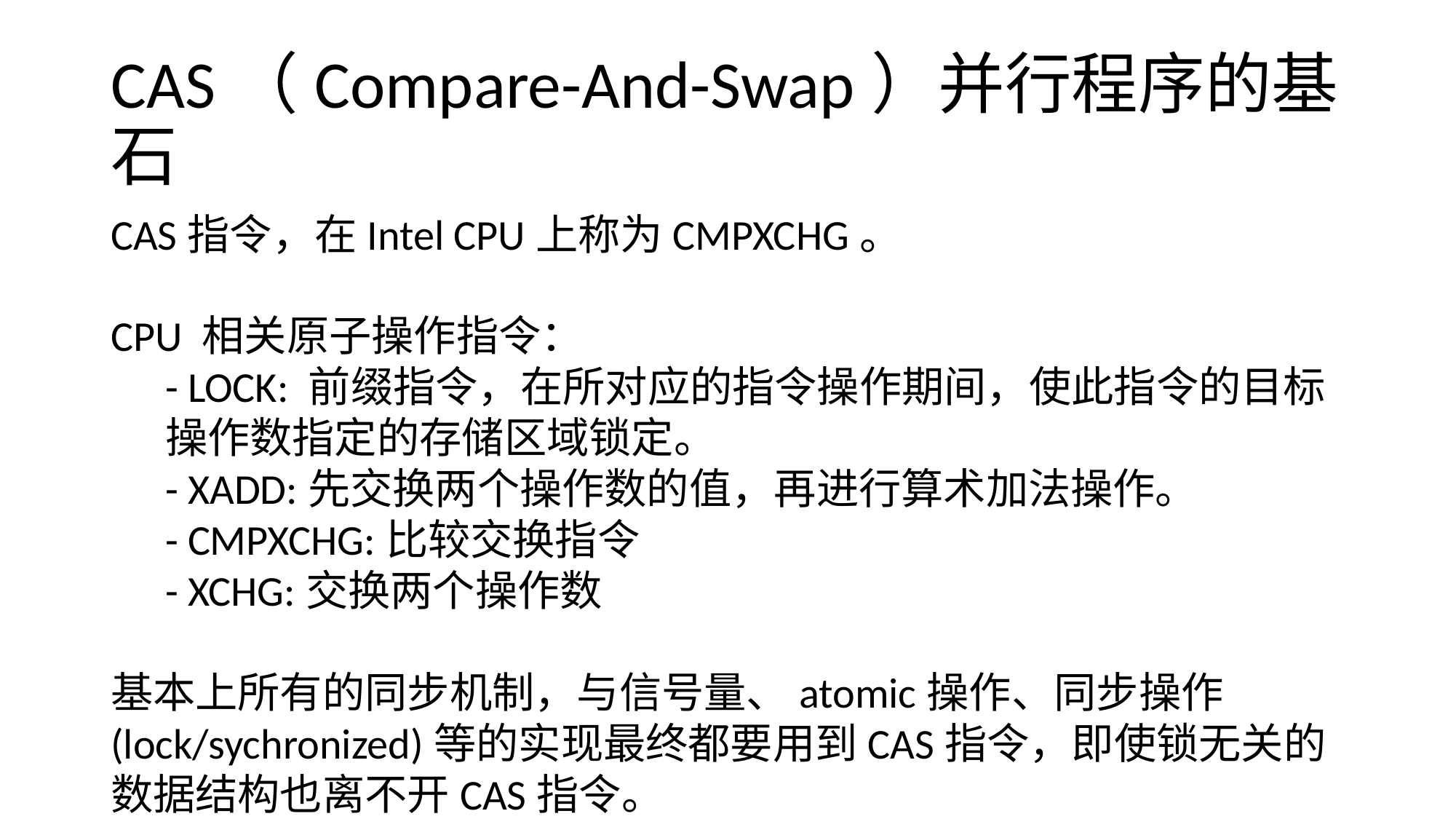

# CAS（Compare-And-Swap）并行程序的基石
CAS指令，在Intel CPU上称为CMPXCHG。

CPU 相关原子操作指令：
- LOCK: 前缀指令，在所对应的指令操作期间，使此指令的目标操作数指定的存储区域锁定。
- XADD:先交换两个操作数的值，再进行算术加法操作。
- CMPXCHG:比较交换指令
- XCHG:交换两个操作数

基本上所有的同步机制，与信号量、atomic操作、同步操作(lock/sychronized)等的实现最终都要用到CAS指令，即使锁无关的数据结构也离不开CAS指令。